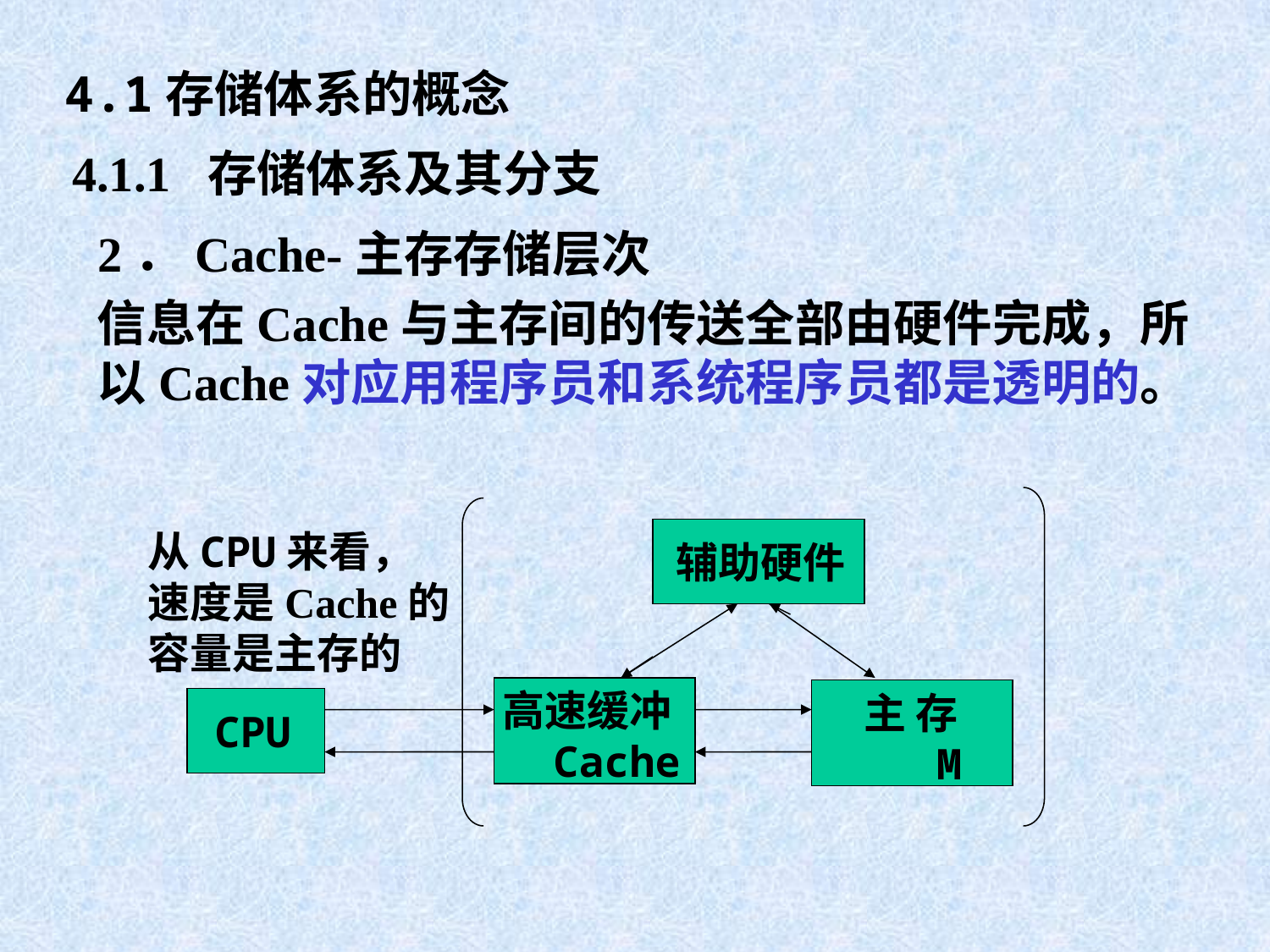

4.1存储体系的概念
4.1.1  存储体系及其分支
2．Cache-主存存储层次
信息在Cache与主存间的传送全部由硬件完成，所以Cache对应用程序员和系统程序员都是透明的。

从CPU来看，
速度是Cache的
容量是主存的

辅助硬件

高速缓冲
  Cache

  主 存
    M

CPU